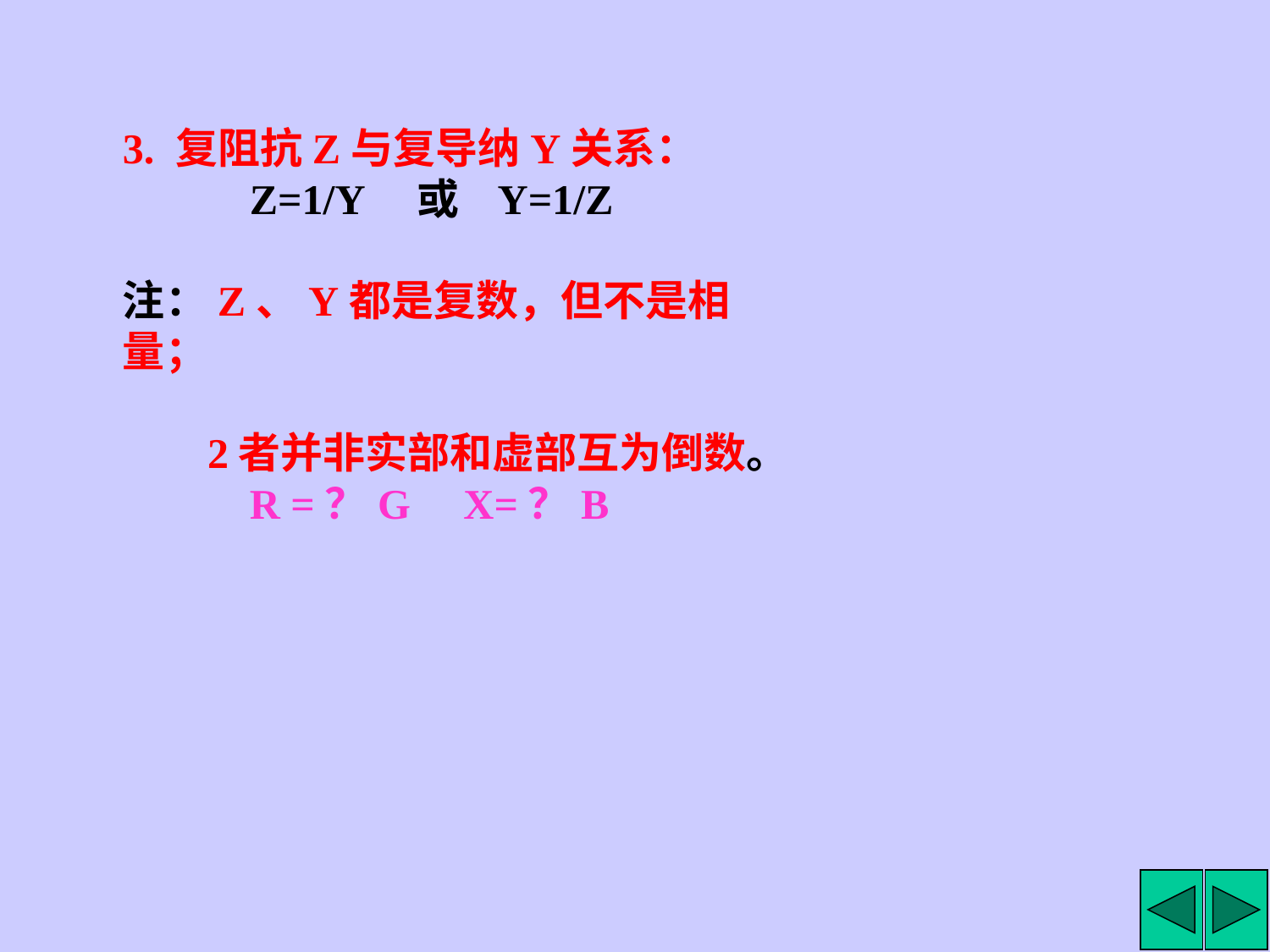

3. 复阻抗Z与复导纳Y关系：
            Z=1/Y    或   Y=1/Z

注：Z、Y都是复数，但不是相量；

        2者并非实部和虚部互为倒数。
            R =？G     X=？B